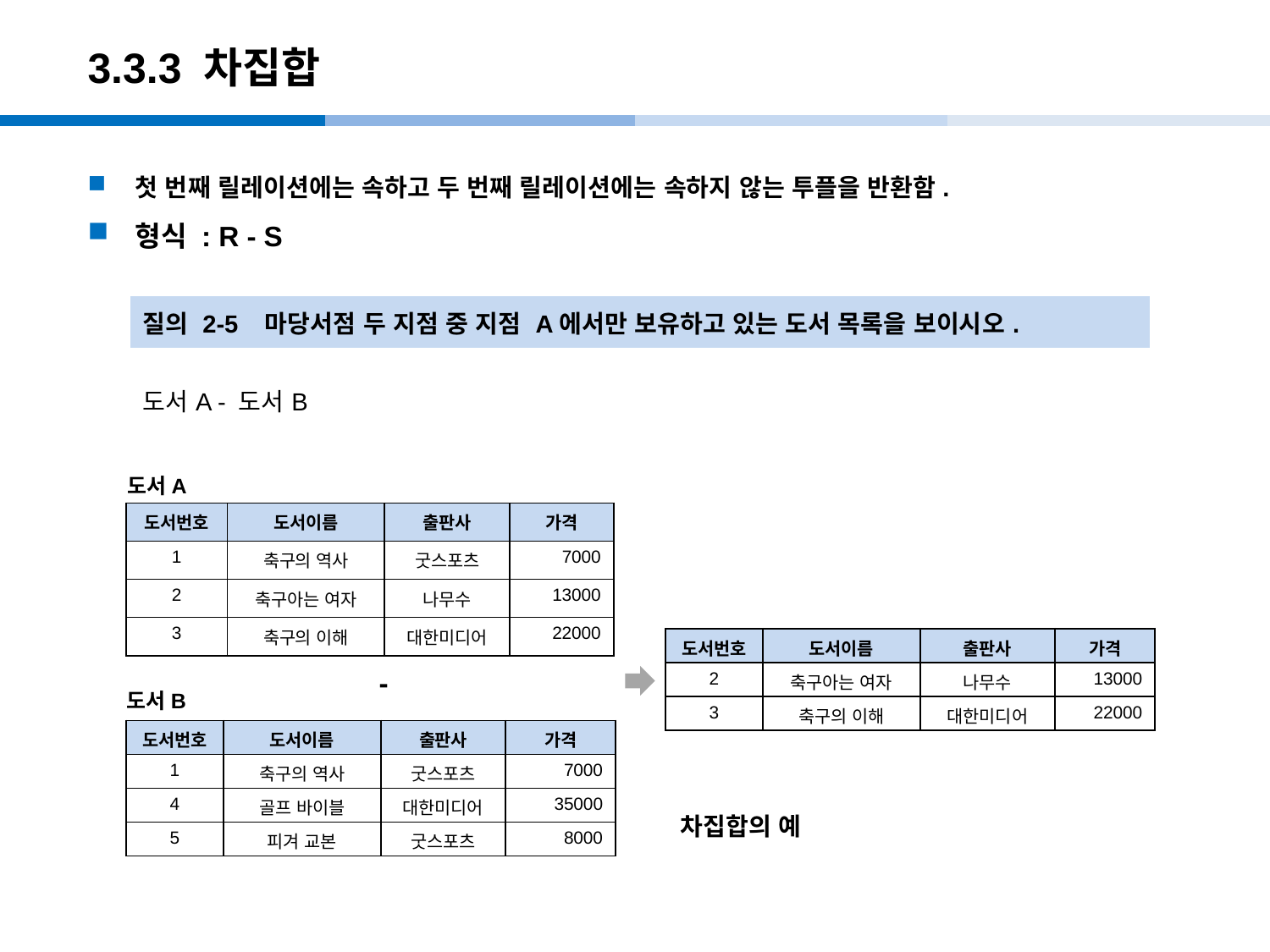

# 3.3.3 차집합
첫 번째 릴레이션에는 속하고 두 번째 릴레이션에는 속하지 않는 투플을 반환함.
형식 : R - S
| 질의 2-5 마당서점 두 지점 중 지점 A에서만 보유하고 있는 도서 목록을 보이시오. |
| --- |
| 도서A - 도서B |
도서A
| 도서번호 | 도서이름 | 출판사 | 가격 |
| --- | --- | --- | --- |
| 1 | 축구의 역사 | 굿스포츠 | 7000 |
| 2 | 축구아는 여자 | 나무수 | 13000 |
| 3 | 축구의 이해 | 대한미디어 | 22000 |
| 도서번호 | 도서이름 | 출판사 | 가격 |
| --- | --- | --- | --- |
| 2 | 축구아는 여자 | 나무수 | 13000 |
| 3 | 축구의 이해 | 대한미디어 | 22000 |
-

도서B
| 도서번호 | 도서이름 | 출판사 | 가격 |
| --- | --- | --- | --- |
| 1 | 축구의 역사 | 굿스포츠 | 7000 |
| 4 | 골프 바이블 | 대한미디어 | 35000 |
| 5 | 피겨 교본 | 굿스포츠 | 8000 |
 차집합의 예